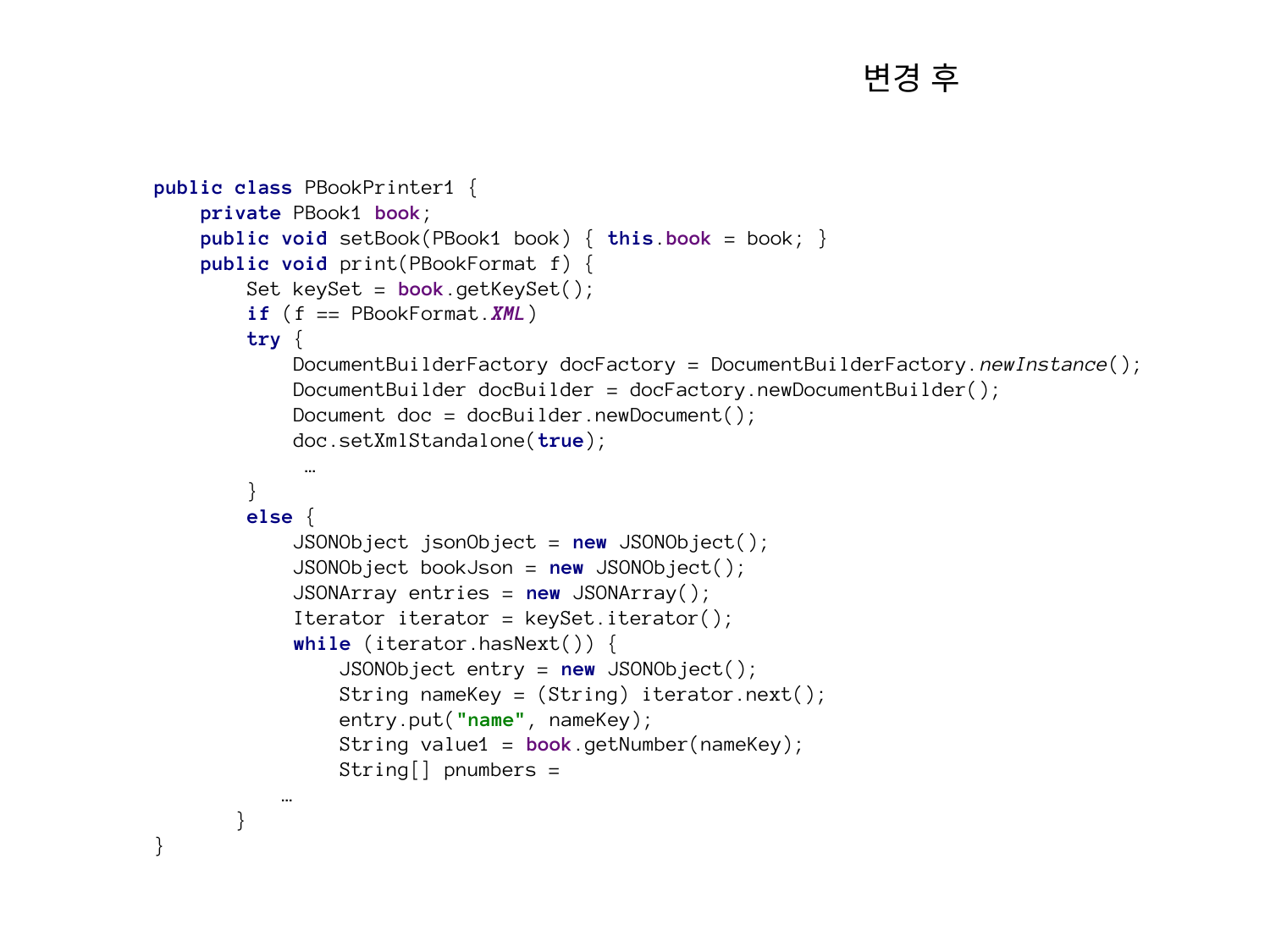

변경 후
public class PBookPrinter1 {
    private PBook1 book;
    public void setBook(PBook1 book) { this.book = book; }
    public void print(PBookFormat f) {
        Set keySet = book.getKeySet();
        if (f == PBookFormat.XML)
        try {
            DocumentBuilderFactory docFactory = DocumentBuilderFactory.newInstance();
            DocumentBuilder docBuilder = docFactory.newDocumentBuilder();
            Document doc = docBuilder.newDocument();
            doc.setXmlStandalone(true);
             …
        }
        else {
            JSONObject jsonObject = new JSONObject();
            JSONObject bookJson = new JSONObject();
            JSONArray entries = new JSONArray();
            Iterator iterator = keySet.iterator();
            while (iterator.hasNext()) {
                JSONObject entry = new JSONObject();
                String nameKey = (String) iterator.next();
                entry.put("name", nameKey);
                String value1 = book.getNumber(nameKey);
                String[] pnumbers =
           …
       }
}